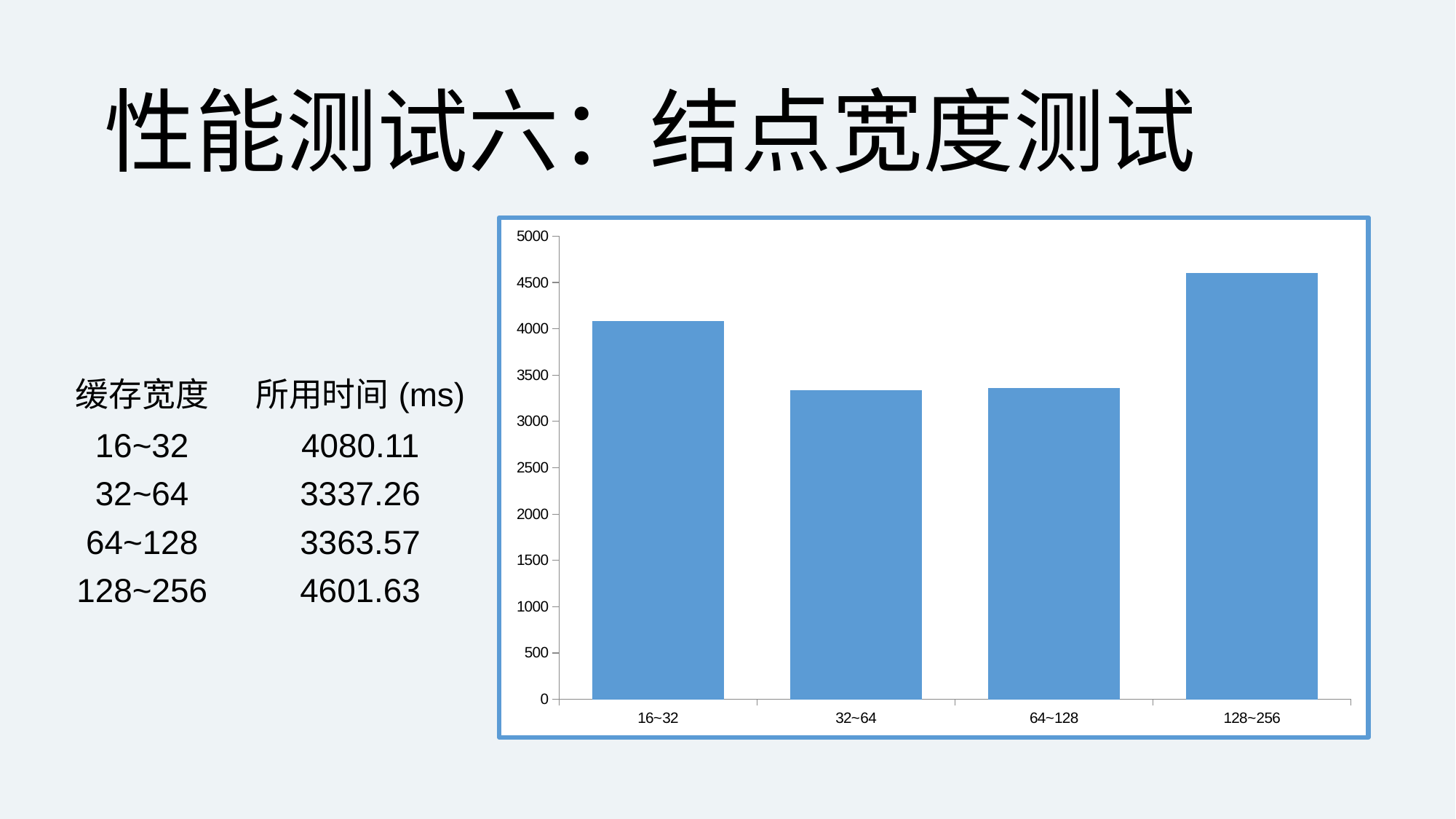

性能测试六：结点宽度测试

### Chart

| Category |  |
|---|---|
| 16~32 | 4080.11 |
| 32~64 | 3337.26 |
| 64~128 | 3363.57 |
| 128~256 | 4601.63 |
| 缓存宽度 | 所用时间(ms) |
| --- | --- |
| 16~32 | 4080.11 |
| 32~64 | 3337.26 |
| 64~128 | 3363.57 |
| 128~256 | 4601.63 |